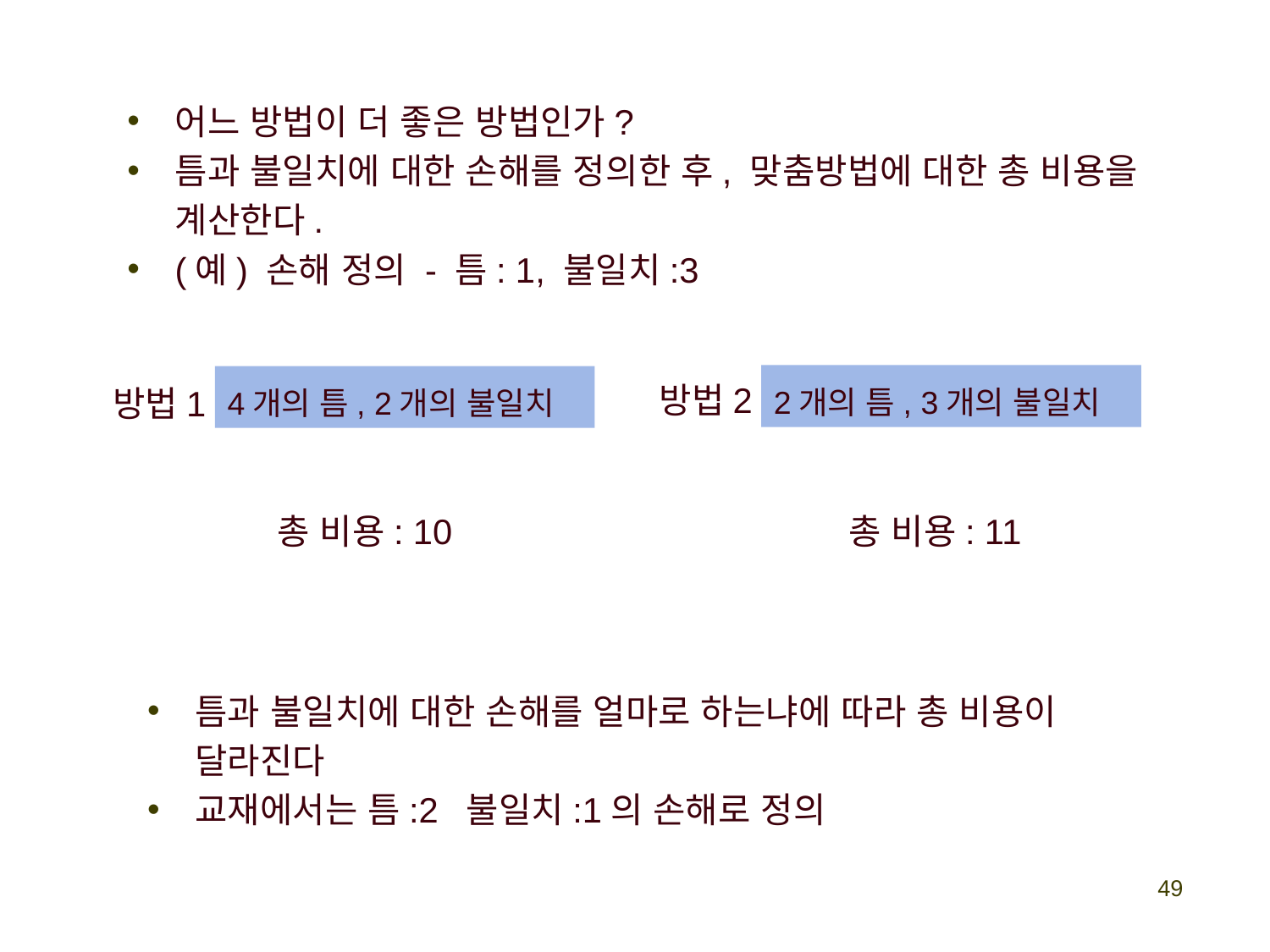

어느 방법이 더 좋은 방법인가?
틈과 불일치에 대한 손해를 정의한 후, 맞춤방법에 대한 총 비용을 계산한다.
(예) 손해 정의 - 틈: 1, 불일치:3
방법2
2개의 틈, 3개의 불일치
4개의 틈, 2개의 불일치
방법1
총 비용: 10
총 비용: 11
틈과 불일치에 대한 손해를 얼마로 하는냐에 따라 총 비용이 달라진다
교재에서는 틈:2  불일치:1의 손해로 정의
49